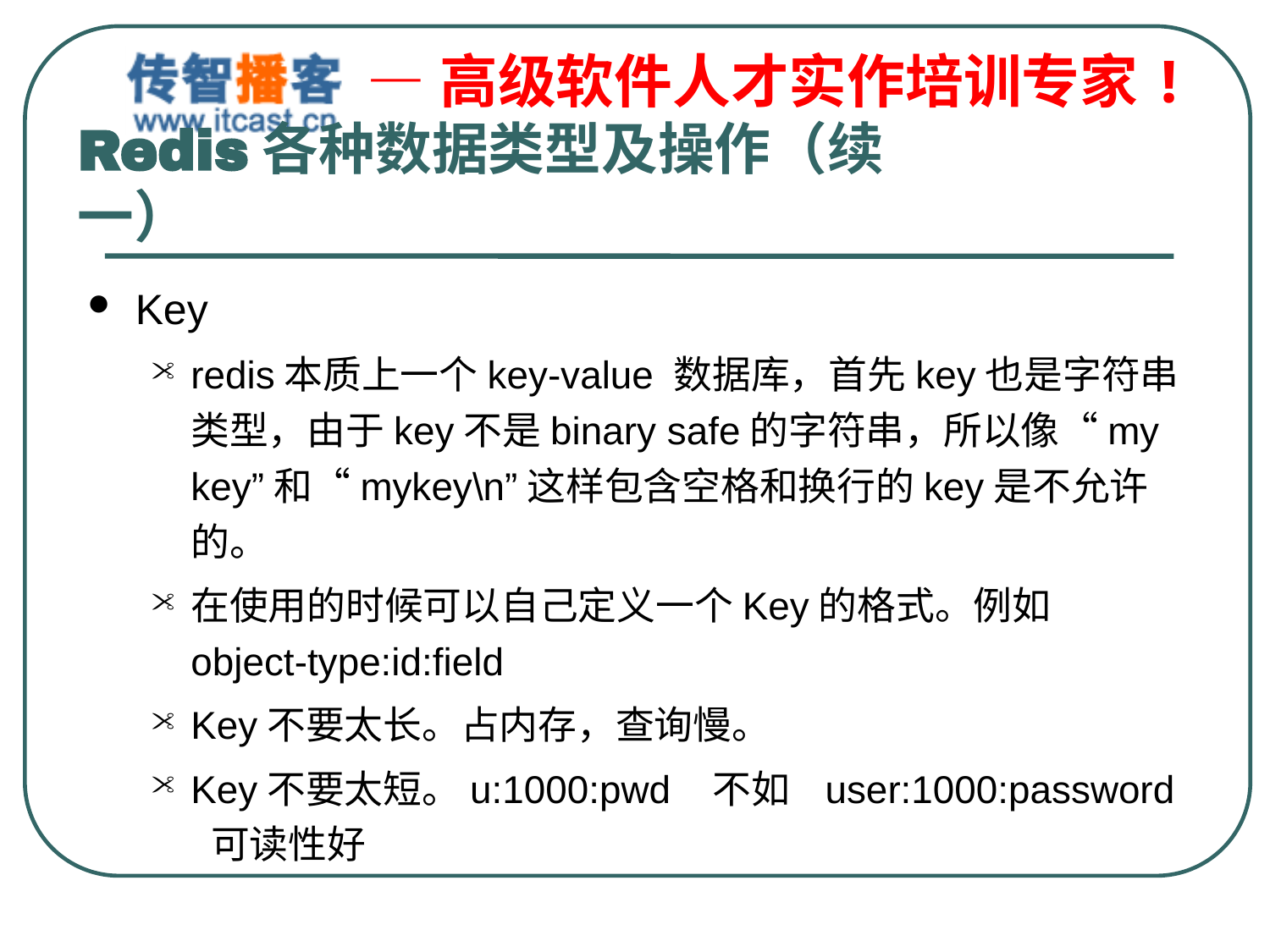

# Redis各种数据类型及操作（续一）
Key
redis本质上一个key-value 数据库，首先key也是字符串类型，由于key不是binary safe的字符串，所以像“my key”和“mykey\n”这样包含空格和换行的key是不允许的。
在使用的时候可以自己定义一个Key的格式。例如 object-type:id:field
Key不要太长。占内存，查询慢。
Key不要太短。u:1000:pwd   不如   user:1000:password  可读性好